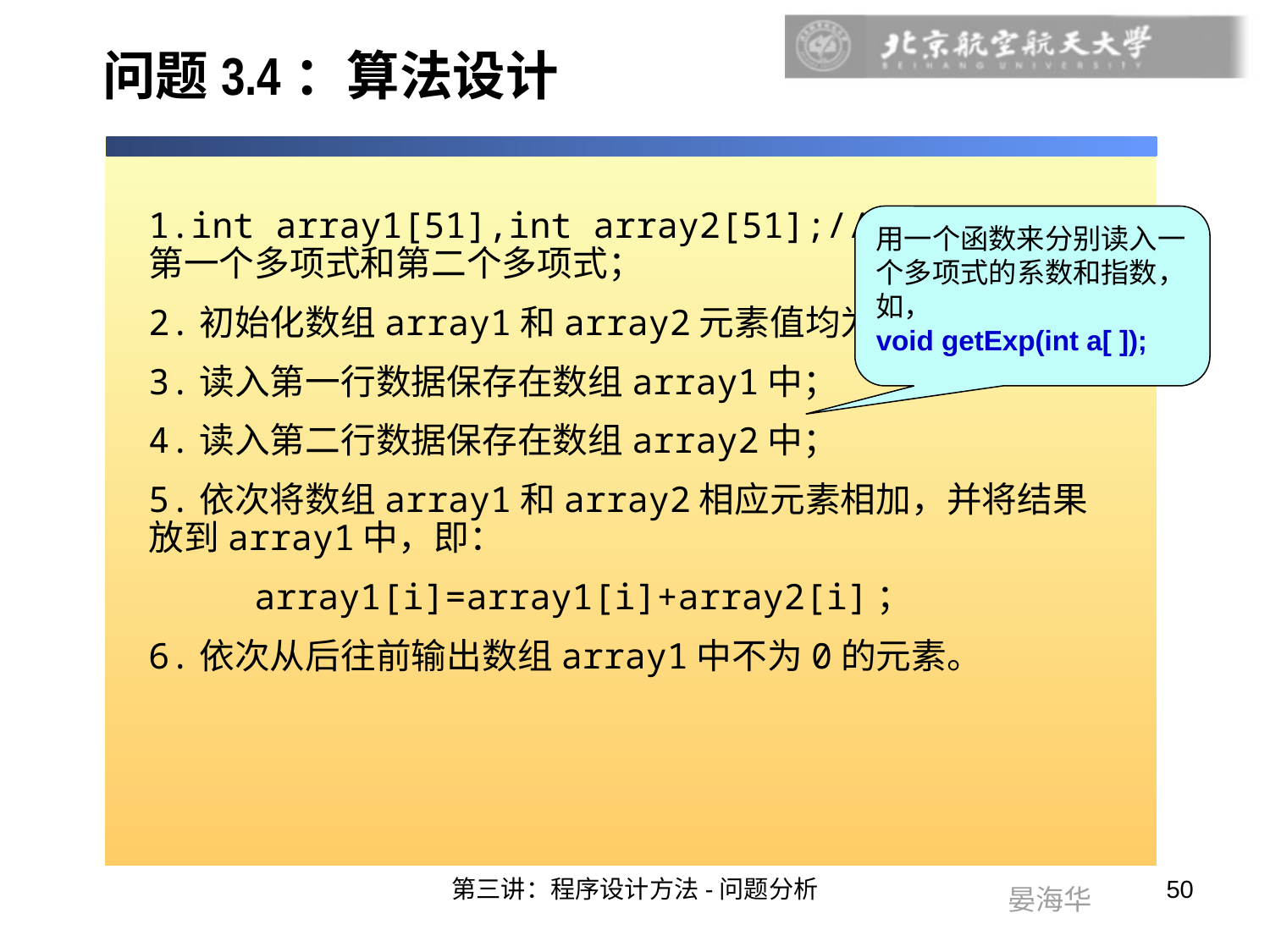

# 问题3.4：算法设计
1.int array1[51],int array2[51];//分别用来存储第一个多项式和第二个多项式；
2.初始化数组array1和array2元素值均为0；
3.读入第一行数据保存在数组array1中；
4.读入第二行数据保存在数组array2中；
5.依次将数组array1和array2相应元素相加，并将结果放到array1中，即：
     array1[i]=array1[i]+array2[i]；
6.依次从后往前输出数组array1中不为0的元素。
用一个函数来分别读入一个多项式的系数和指数，如，
void getExp(int a[ ]);
第三讲：程序设计方法-问题分析
50